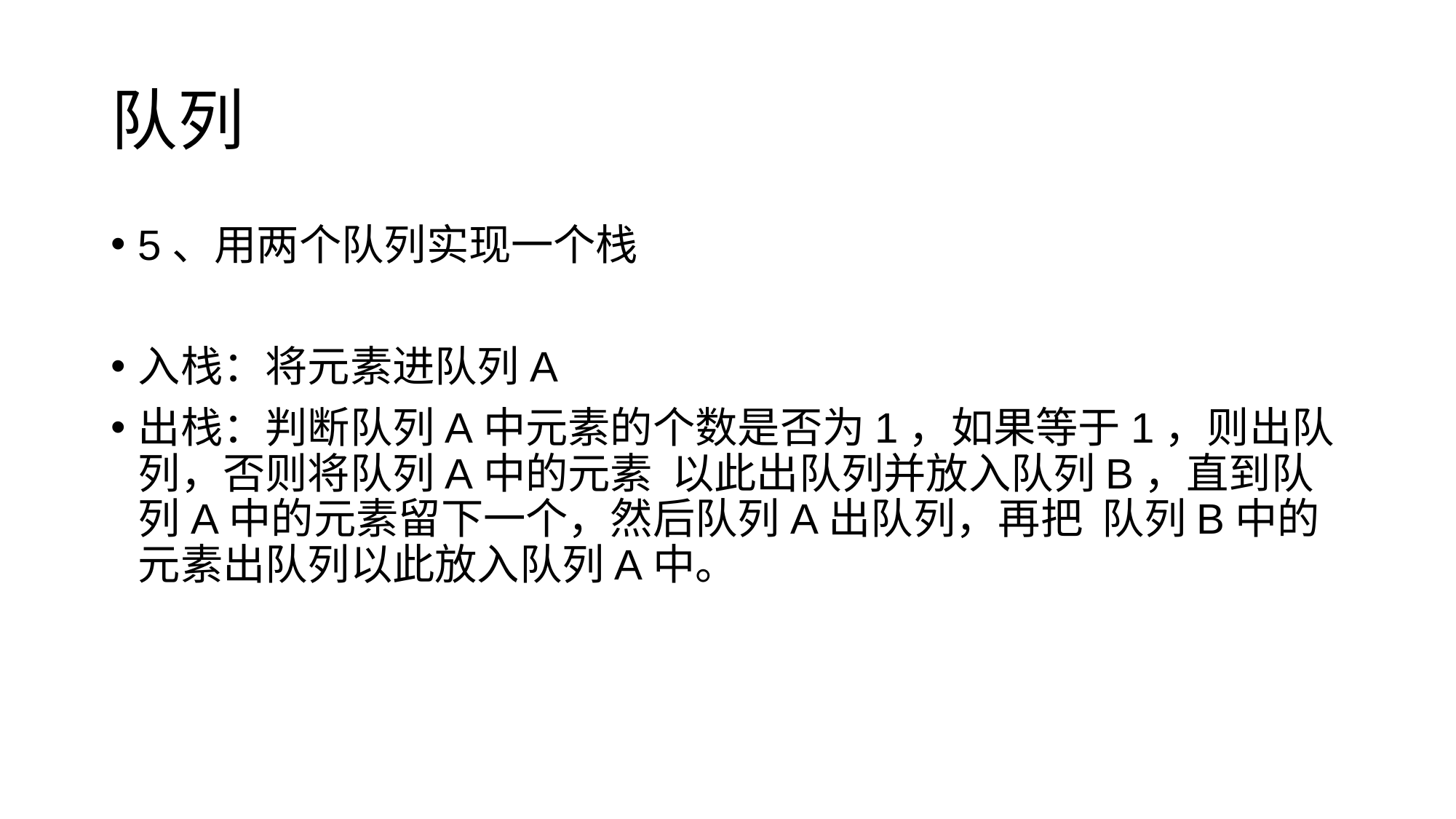

# 队列
5、用两个队列实现一个栈

入栈：将元素进队列A
出栈：判断队列A中元素的个数是否为1，如果等于1，则出队列，否则将队列A中的元素  以此出队列并放入队列B，直到队列A中的元素留下一个，然后队列A出队列，再把  队列B中的元素出队列以此放入队列A中。